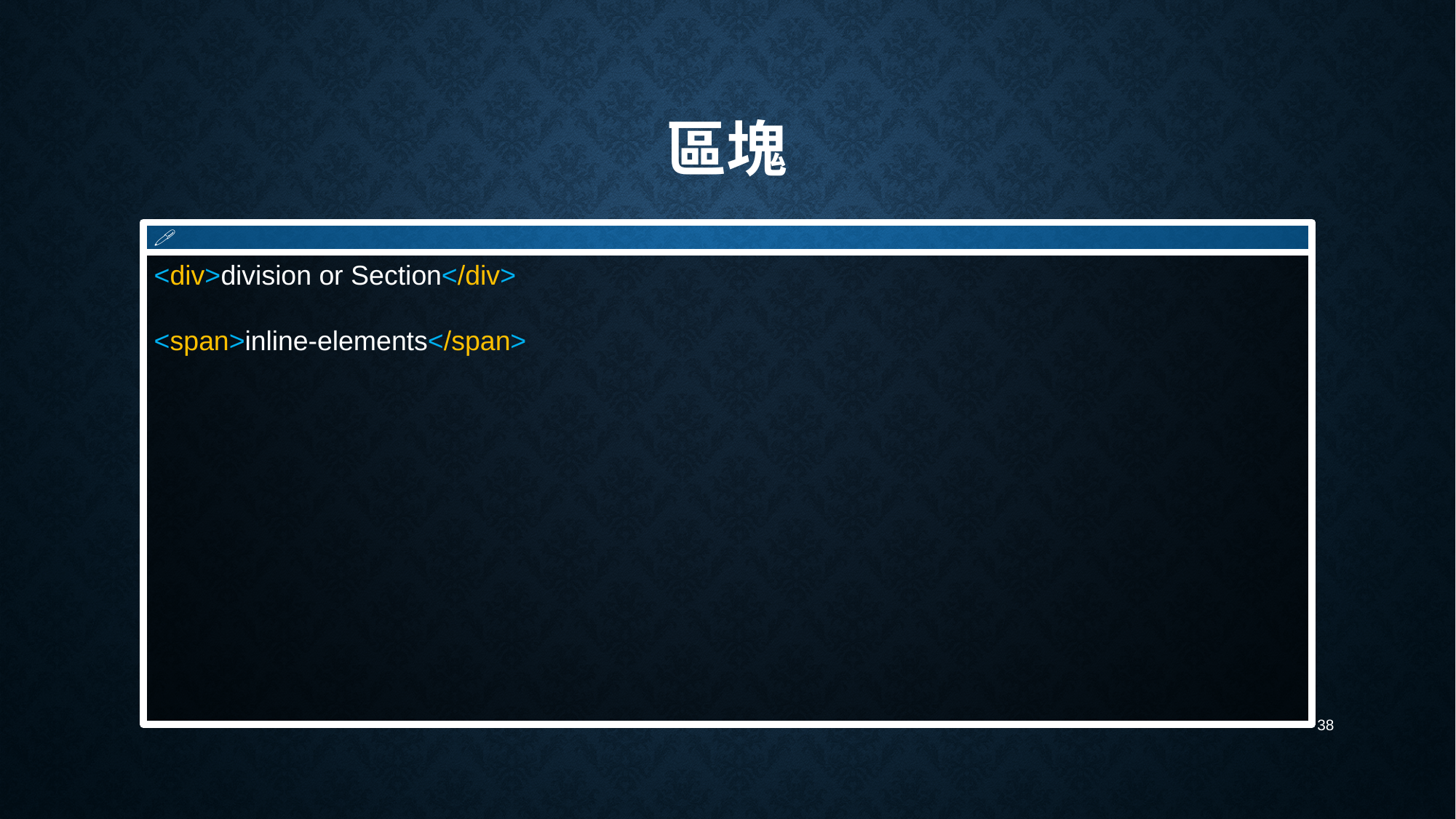

# 區塊
🖊
<div>division or Section</div>

<span>inline-elements</span>
38